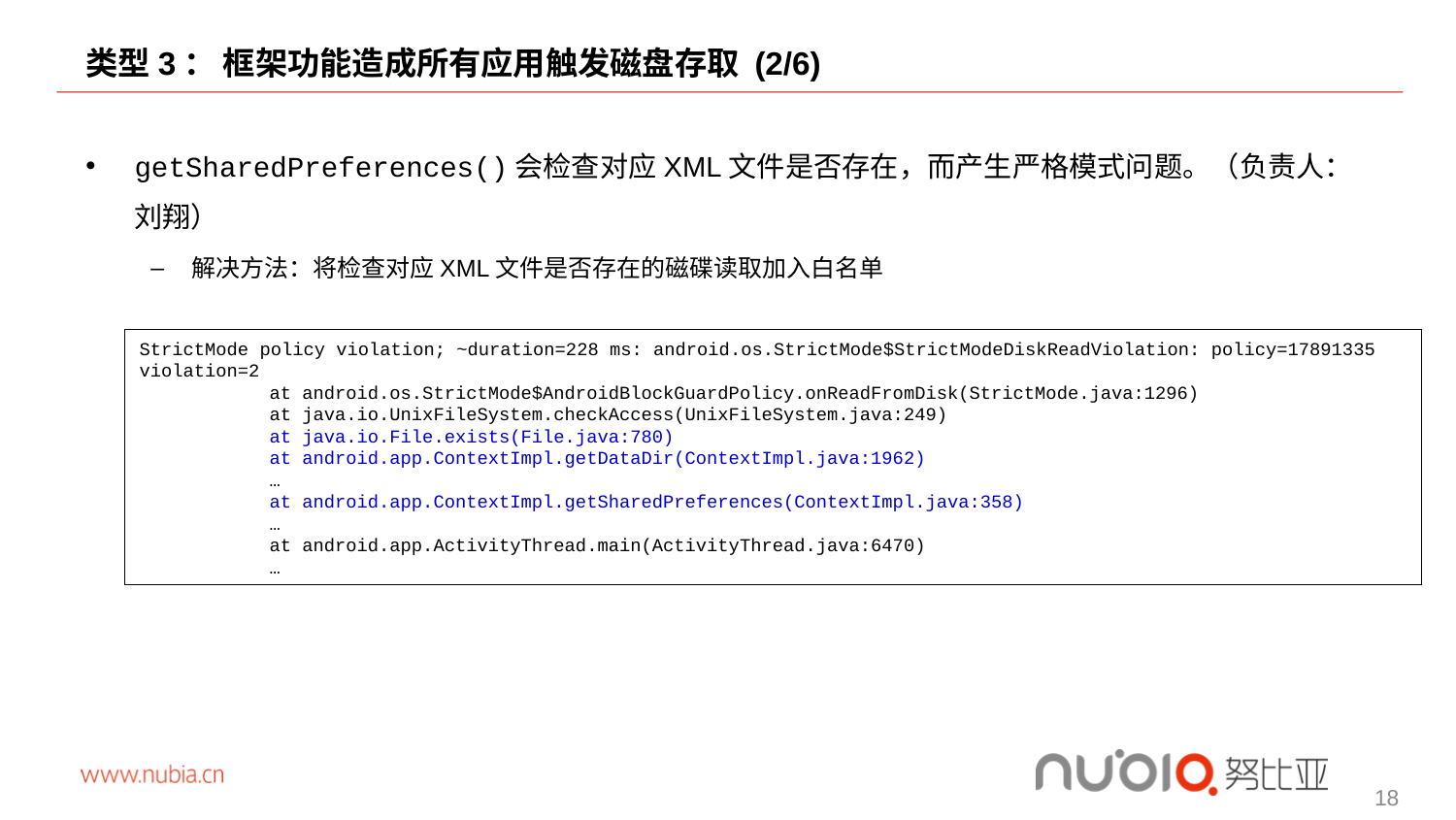

# 类型3： 框架功能造成所有应用触发磁盘存取 (2/6)
getSharedPreferences()会检查对应XML文件是否存在，而产生严格模式问题。（负责人：刘翔）
解决方法：将检查对应XML文件是否存在的磁碟读取加入白名单

StrictMode policy violation; ~duration=228 ms: android.os.StrictMode$StrictModeDiskReadViolation: policy=17891335 violation=2
at android.os.StrictMode$AndroidBlockGuardPolicy.onReadFromDisk(StrictMode.java:1296)
at java.io.UnixFileSystem.checkAccess(UnixFileSystem.java:249)
at java.io.File.exists(File.java:780)
at android.app.ContextImpl.getDataDir(ContextImpl.java:1962)
…
at android.app.ContextImpl.getSharedPreferences(ContextImpl.java:358)
…
at android.app.ActivityThread.main(ActivityThread.java:6470)
…
18